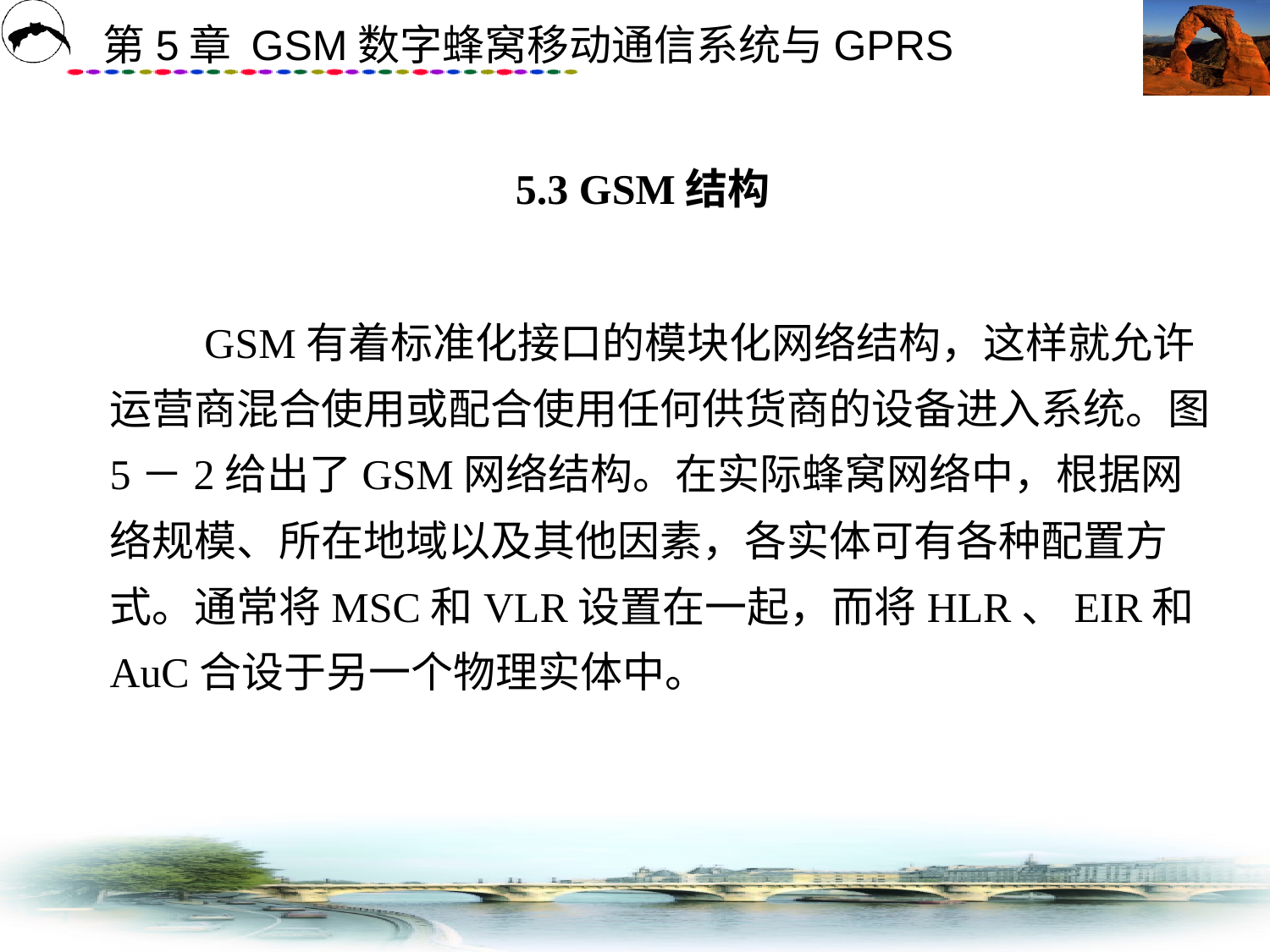

# 5.3 GSM结构
　　GSM有着标准化接口的模块化网络结构，这样就允许运营商混合使用或配合使用任何供货商的设备进入系统。图5－2给出了GSM网络结构。在实际蜂窝网络中，根据网络规模、所在地域以及其他因素，各实体可有各种配置方式。通常将MSC和VLR设置在一起，而将HLR、EIR和AuC合设于另一个物理实体中。